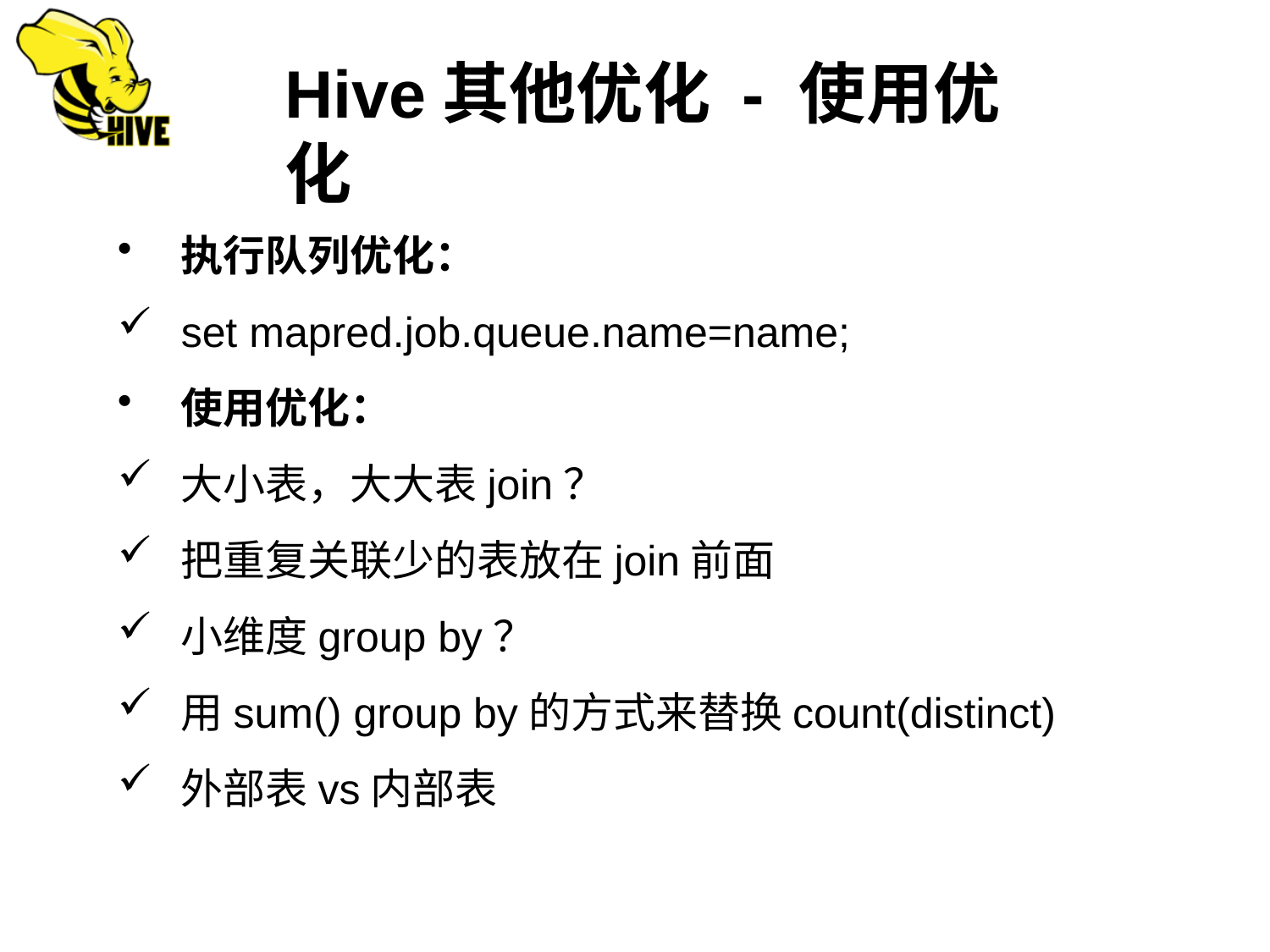

Hive其他优化 - 使用优化
执行队列优化：
set mapred.job.queue.name=name;
使用优化：
大小表，大大表join？
把重复关联少的表放在join前面
小维度group by？
用sum() group by的方式来替换count(distinct)
外部表vs内部表